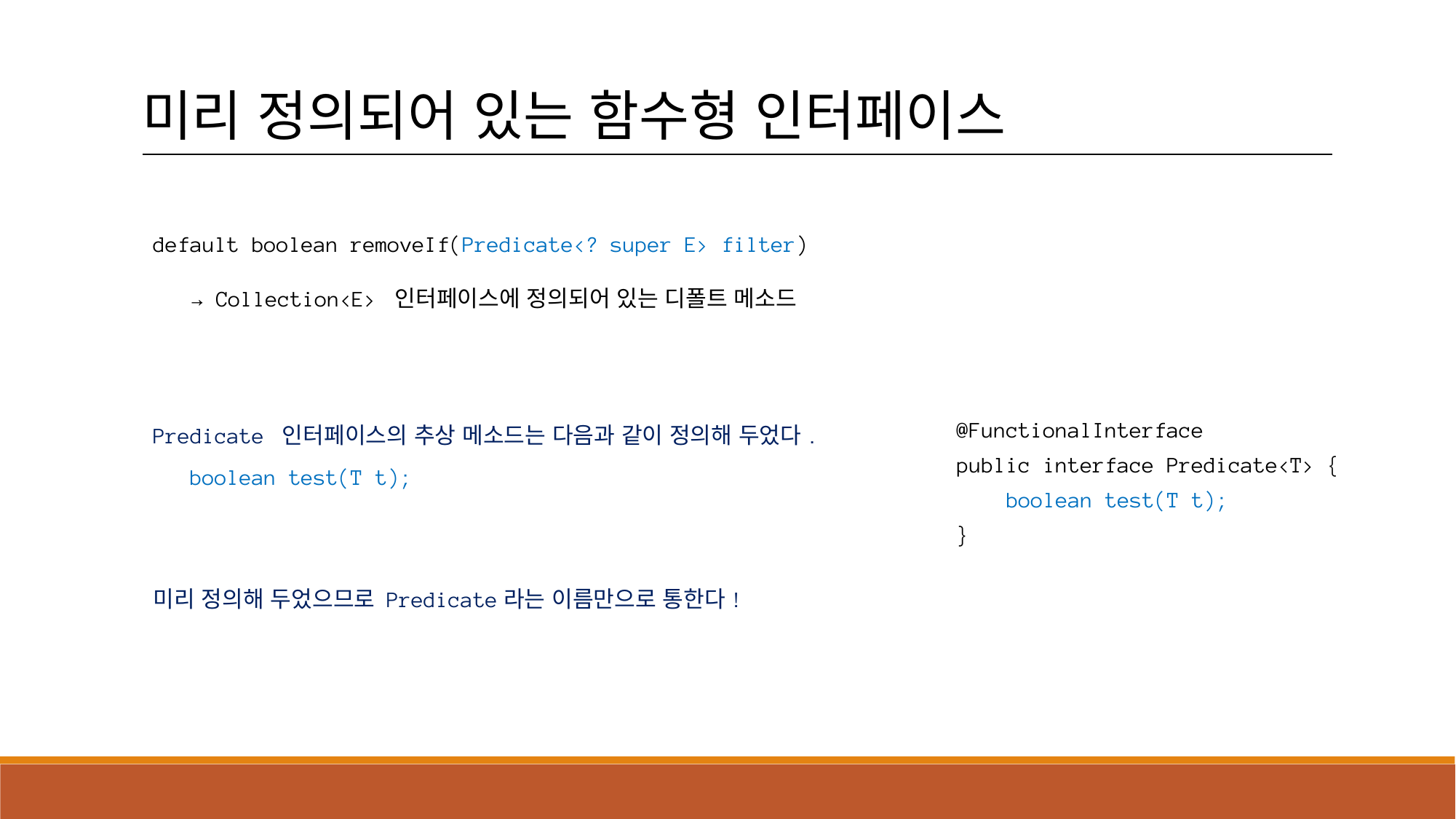

미리 정의되어 있는 함수형 인터페이스
default boolean removeIf(Predicate<? super E> filter)
   → Collection<E> 인터페이스에 정의되어 있는 디폴트 메소드
Predicate 인터페이스의 추상 메소드는 다음과 같이 정의해 두었다.
   boolean test(T t);

미리 정의해 두었으므로 Predicate라는 이름만으로 통한다!
@FunctionalInterface
public interface Predicate<T> {
    boolean test(T t);
}